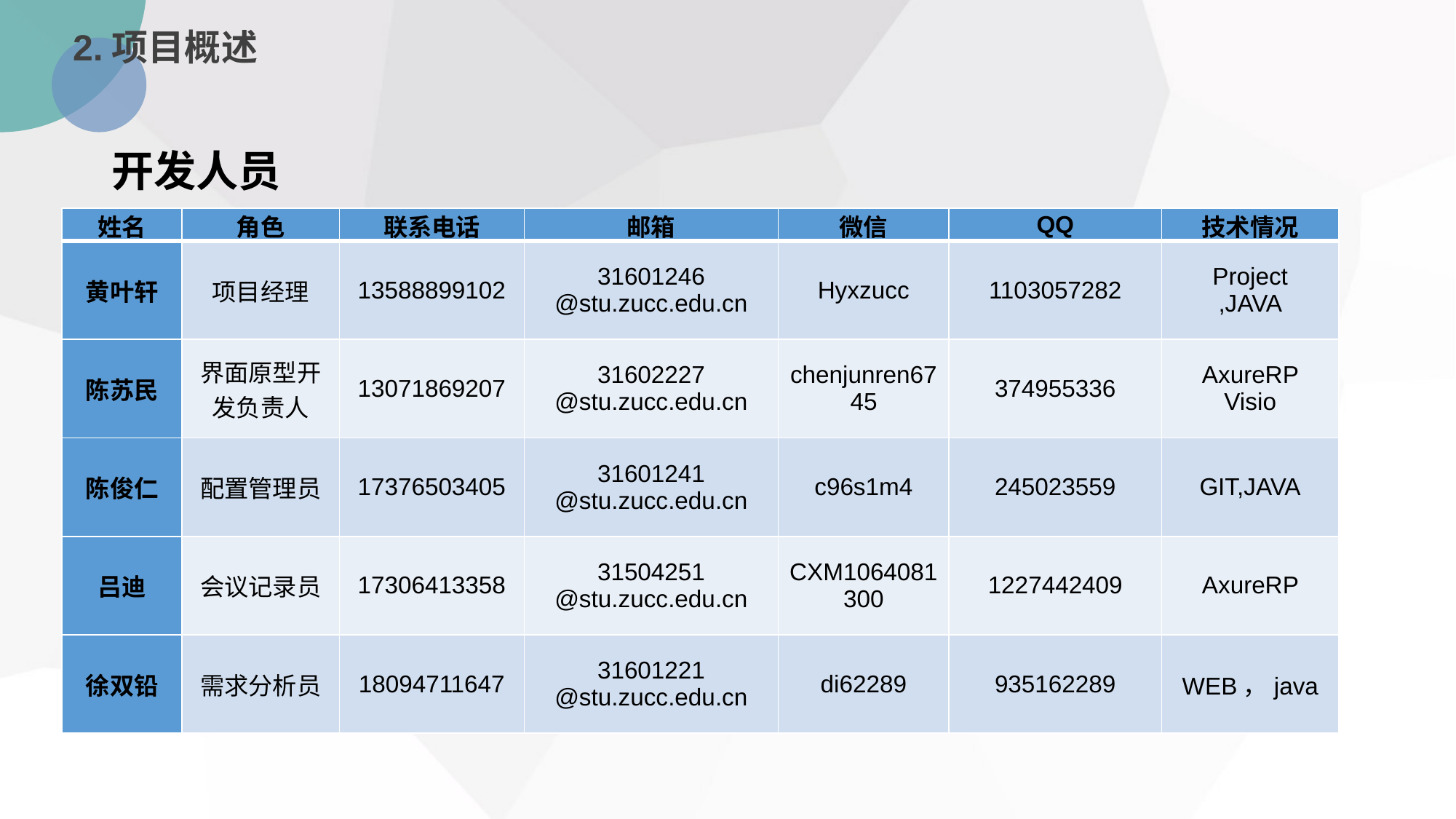

2.项目概述

开发人员
| 姓名 | 角色 | 联系电话 | 邮箱 | 微信 | QQ | 技术情况 |
| --- | --- | --- | --- | --- | --- | --- |
| 黄叶轩 | 项目经理 | 13588899102 | 31601246 @stu.zucc.edu.cn | Hyxzucc | 1103057282 | Project ,JAVA |
| 陈苏民 | 界面原型开发负责人 | 13071869207 | 31602227 @stu.zucc.edu.cn | chenjunren6745 | 374955336 | AxureRP Visio |
| 陈俊仁 | 配置管理员 | 17376503405 | 31601241 @stu.zucc.edu.cn | c96s1m4 | 245023559 | GIT,JAVA |
| 吕迪 | 会议记录员 | 17306413358 | 31504251 @stu.zucc.edu.cn | CXM1064081300 | 1227442409 | AxureRP |
| 徐双铅 | 需求分析员 | 18094711647 | 31601221 @stu.zucc.edu.cn | di62289 | 935162289 | WEB，java |